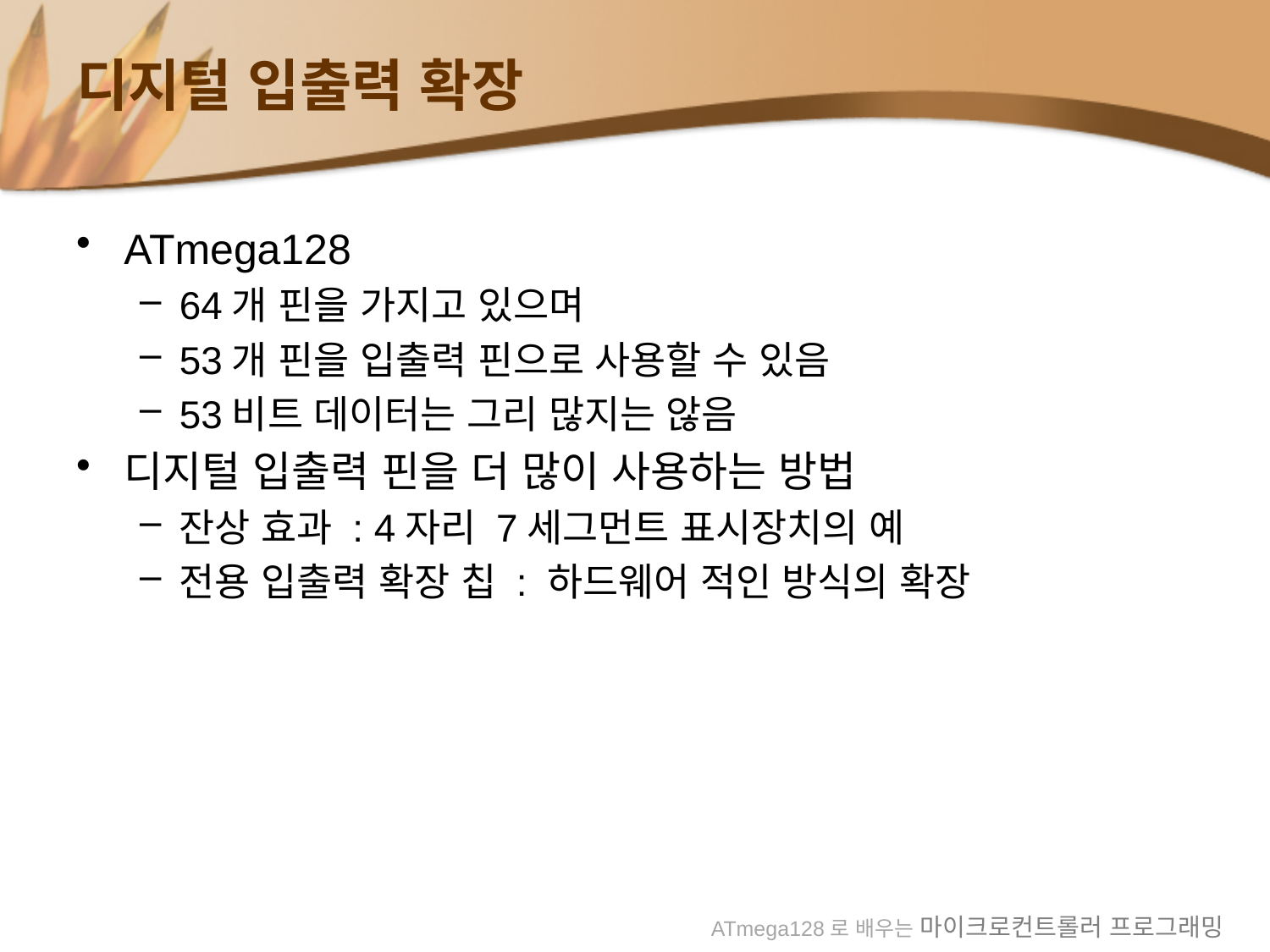

# 디지털 입출력 확장
ATmega128
64개 핀을 가지고 있으며
53개 핀을 입출력 핀으로 사용할 수 있음
53비트 데이터는 그리 많지는 않음
디지털 입출력 핀을 더 많이 사용하는 방법
잔상 효과 : 4자리 7세그먼트 표시장치의 예
전용 입출력 확장 칩 : 하드웨어 적인 방식의 확장